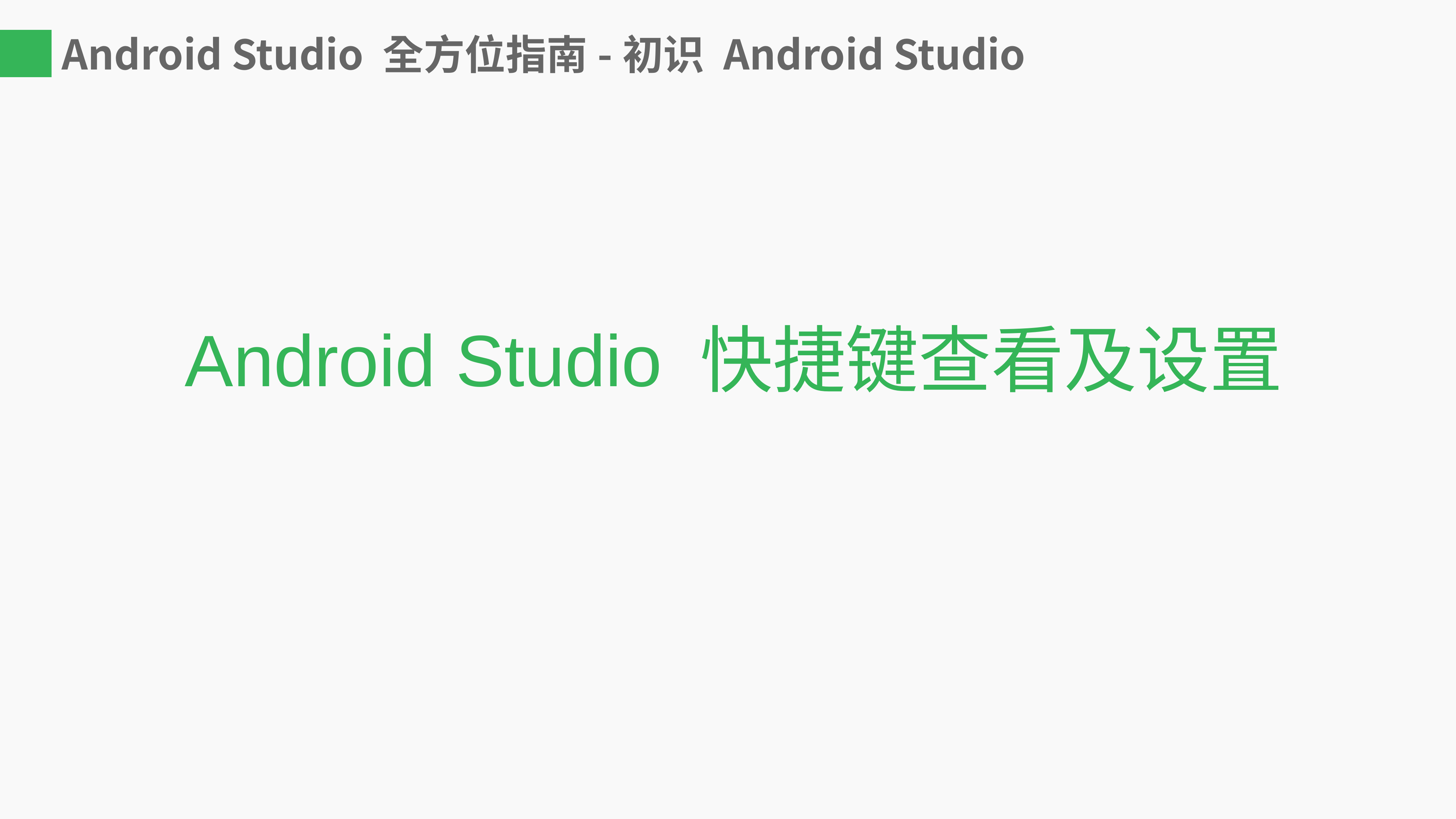

# Android Studio 全方位指南-初识 Android Studio
Android Studio 快捷键查看及设置